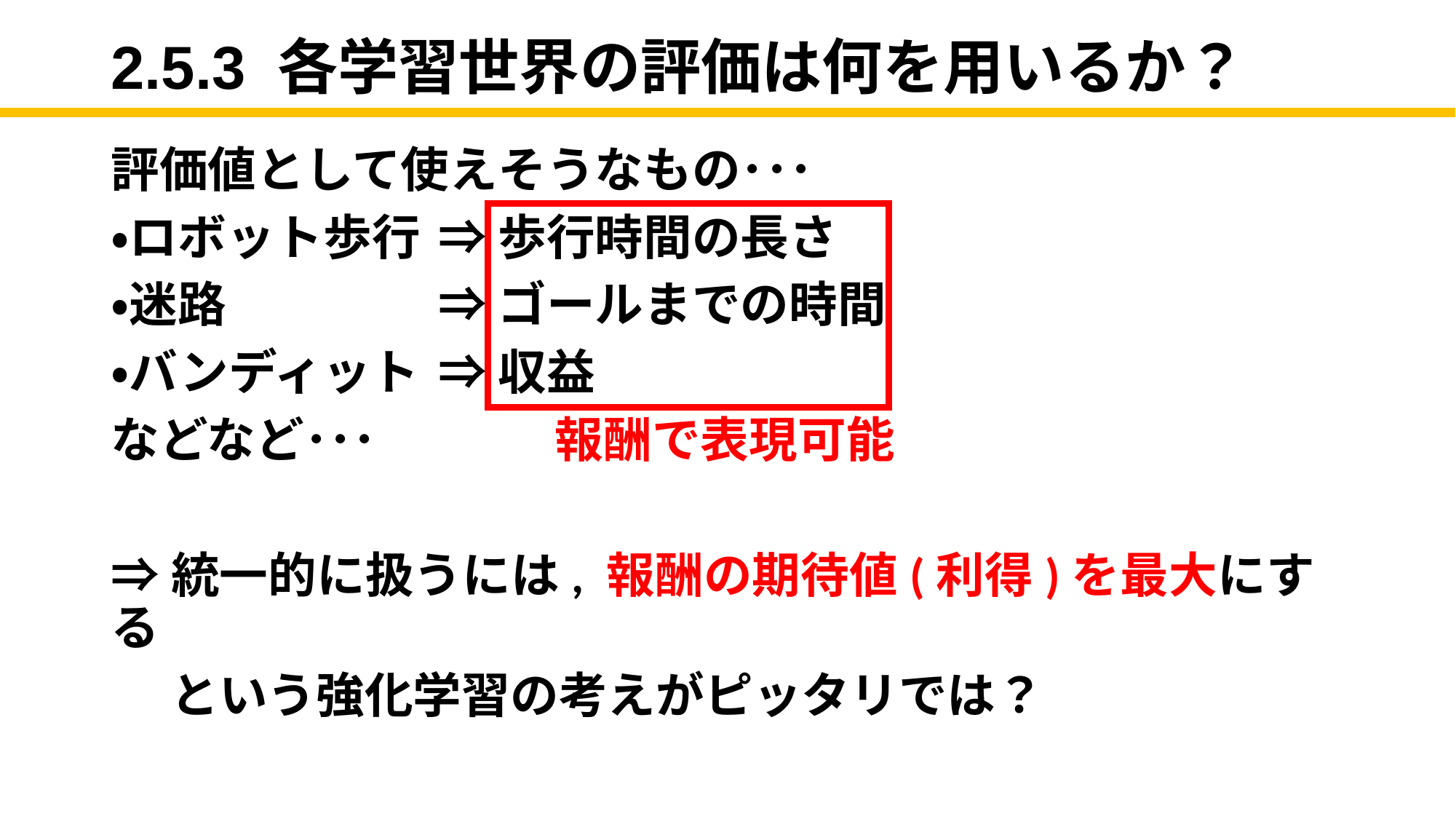

# 2.5.3 各学習世界の評価は何を用いるか？
評価値として使えそうなもの･･･
・ロボット歩行	⇒ 歩行時間の長さ
・迷路		⇒ ゴールまでの時間
・バンディット	⇒ 収益
などなど･･･                報酬で表現可能

⇒統一的に扱うには, 報酬の期待値(利得)を最大にする
　 という強化学習の考えがピッタリでは？